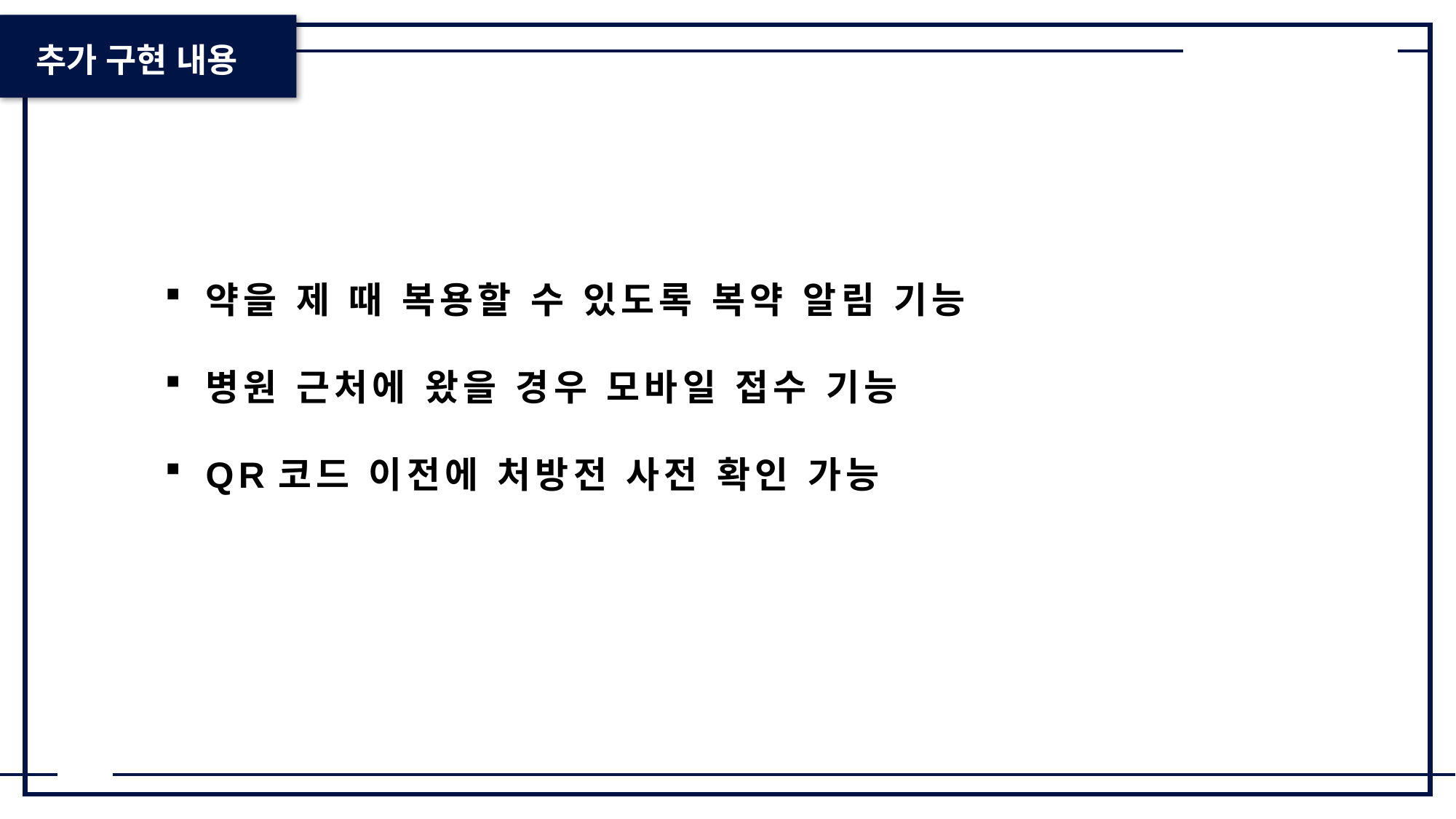

추가 구현 내용
약을 제 때 복용할 수 있도록 복약 알림 기능

병원 근처에 왔을 경우 모바일 접수 기능

QR코드 이전에 처방전 사전 확인 가능